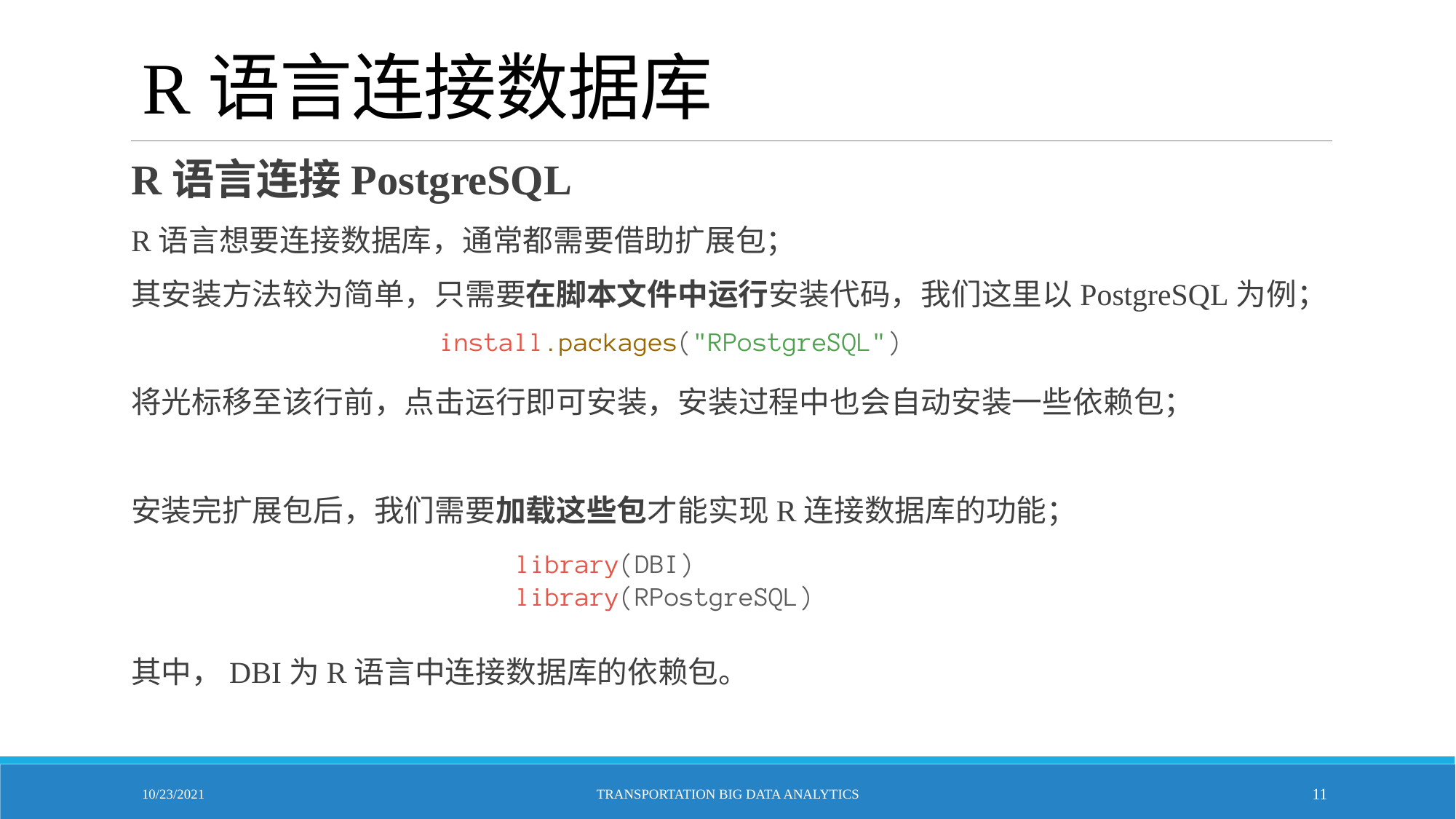

# R语言连接数据库
R语言连接PostgreSQL
R语言想要连接数据库，通常都需要借助扩展包；
其安装方法较为简单，只需要在脚本文件中运行安装代码，我们这里以PostgreSQL为例；

将光标移至该行前，点击运行即可安装，安装过程中也会自动安装一些依赖包；

安装完扩展包后，我们需要加载这些包才能实现R连接数据库的功能；

其中，DBI为R语言中连接数据库的依赖包。
install.packages("RPostgreSQL")
library(DBI)
library(RPostgreSQL)
10/23/2021
Transportation Big Data Analytics
11